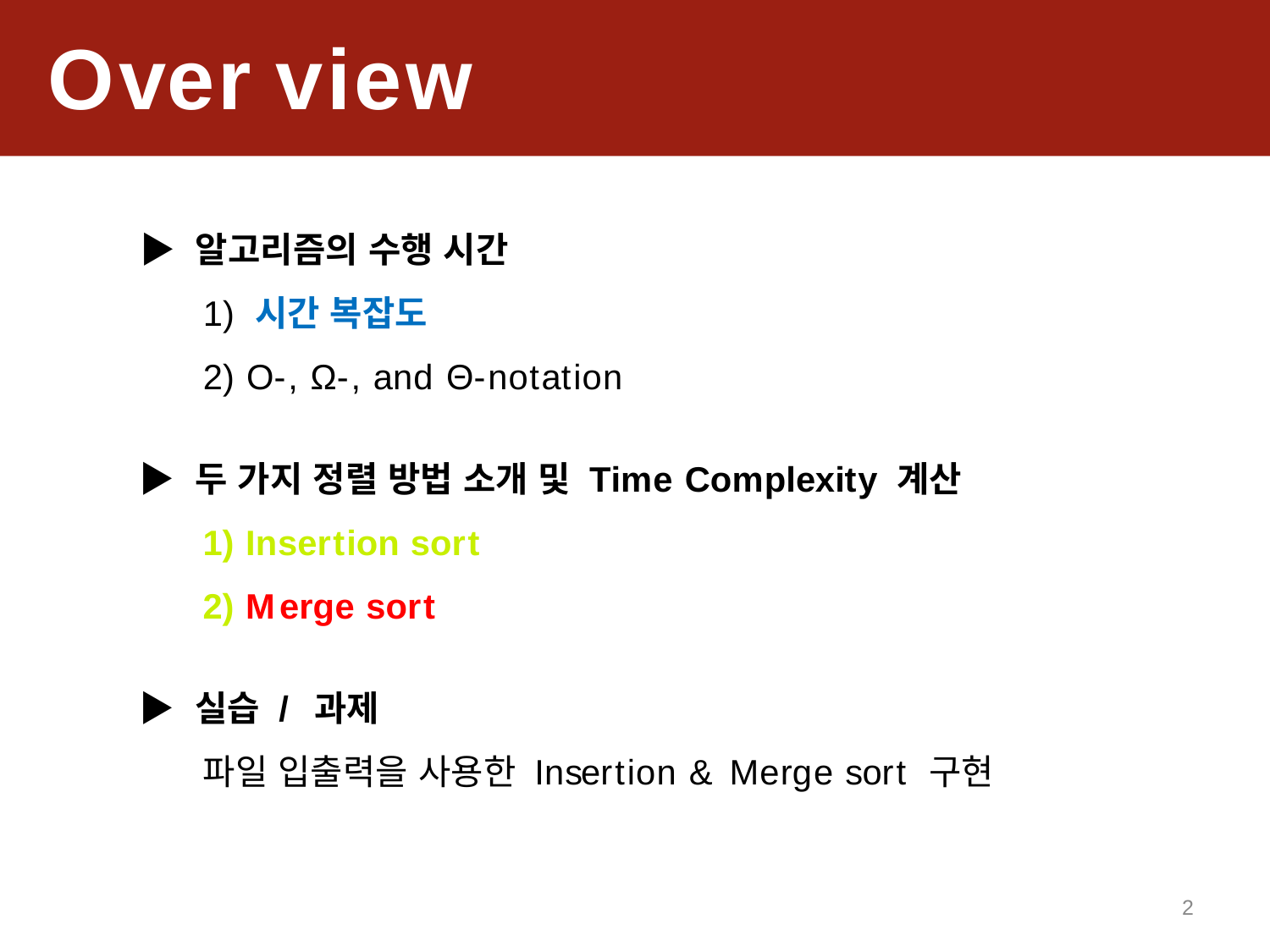

# Over view
▶ 알고리즘의 수행 시간

1) 시간 복잡도

2) O-, Ω-, and Θ-notation

▶ 두 가지 정렬 방법 소개 및 Time Complexity 계산

Insertion sort

Merge sort

▶ 실습 / 과제

파일 입출력을 사용한 Insertion & Merge sort 구현
2